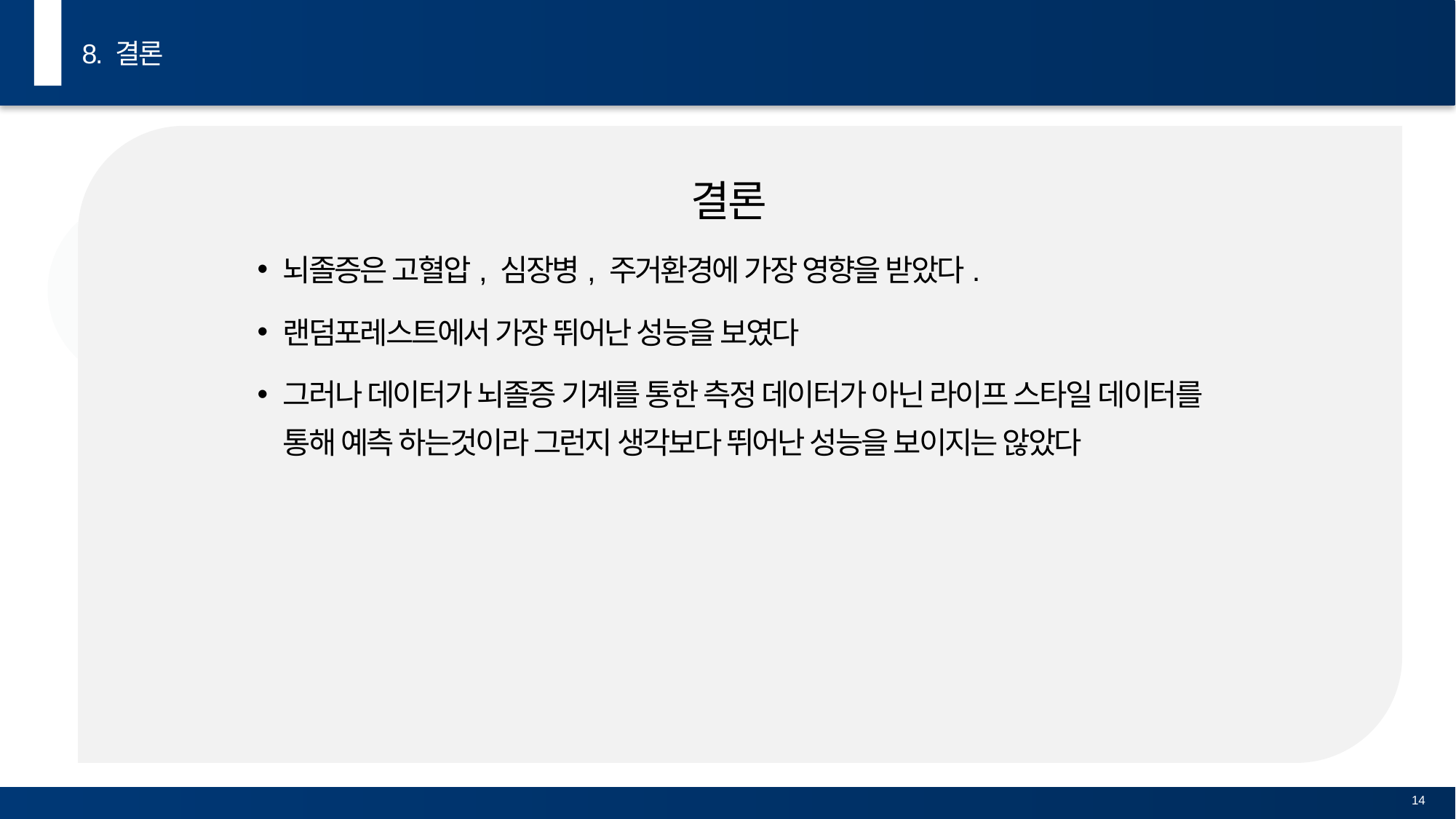

8. 결론

결론
뇌졸증은 고혈압, 심장병, 주거환경에 가장 영향을 받았다.
랜덤포레스트에서 가장 뛰어난 성능을 보였다
그러나 데이터가 뇌졸증 기계를 통한 측정 데이터가 아닌 라이프 스타일 데이터를 통해 예측 하는것이라 그런지 생각보다 뛰어난 성능을 보이지는 않았다